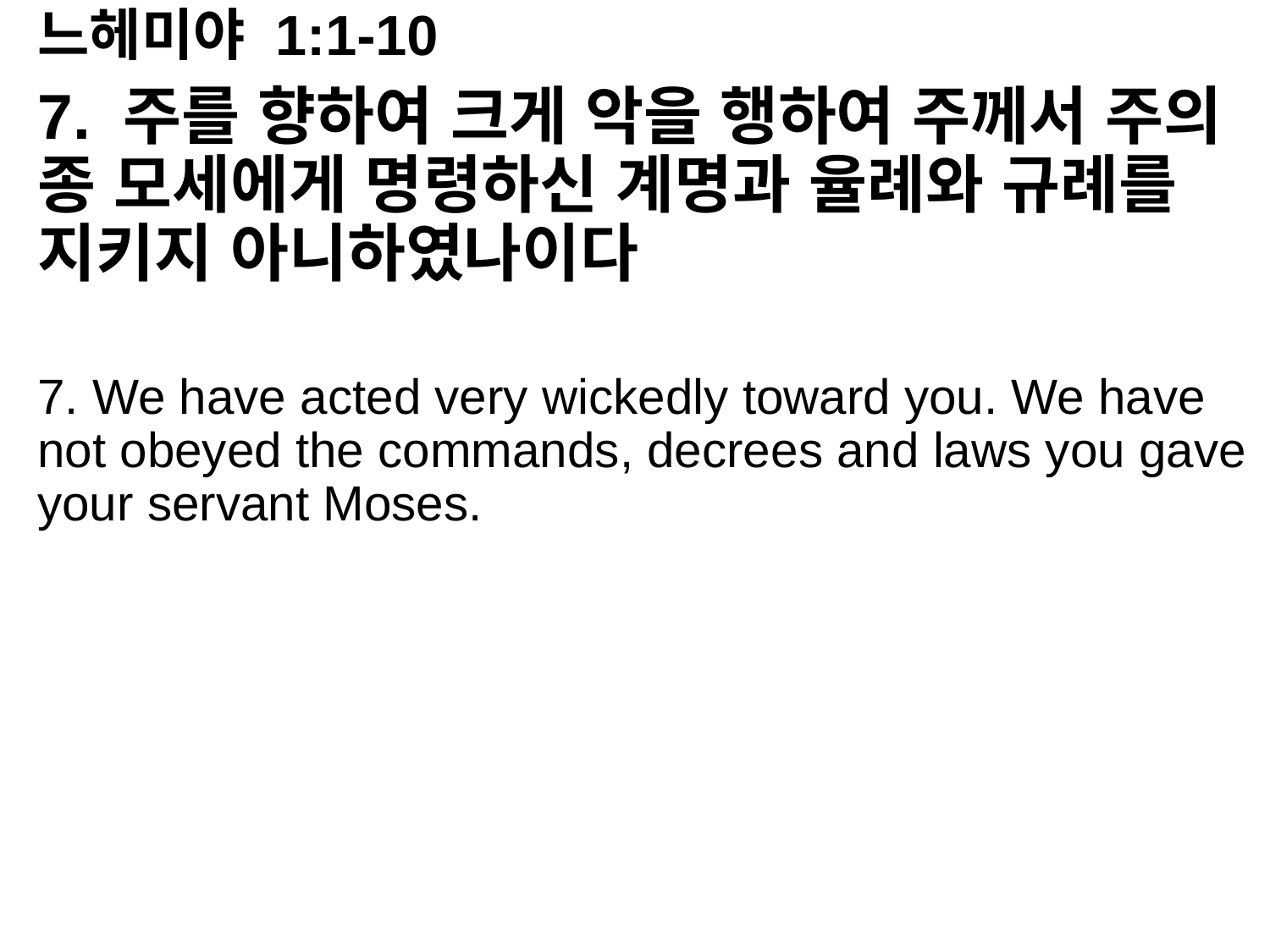

느헤미야 1:1-10
7. 주를 향하여 크게 악을 행하여 주께서 주의 종 모세에게 명령하신 계명과 율례와 규례를 지키지 아니하였나이다

7. We have acted very wickedly toward you. We have not obeyed the commands, decrees and laws you gave your servant Moses.